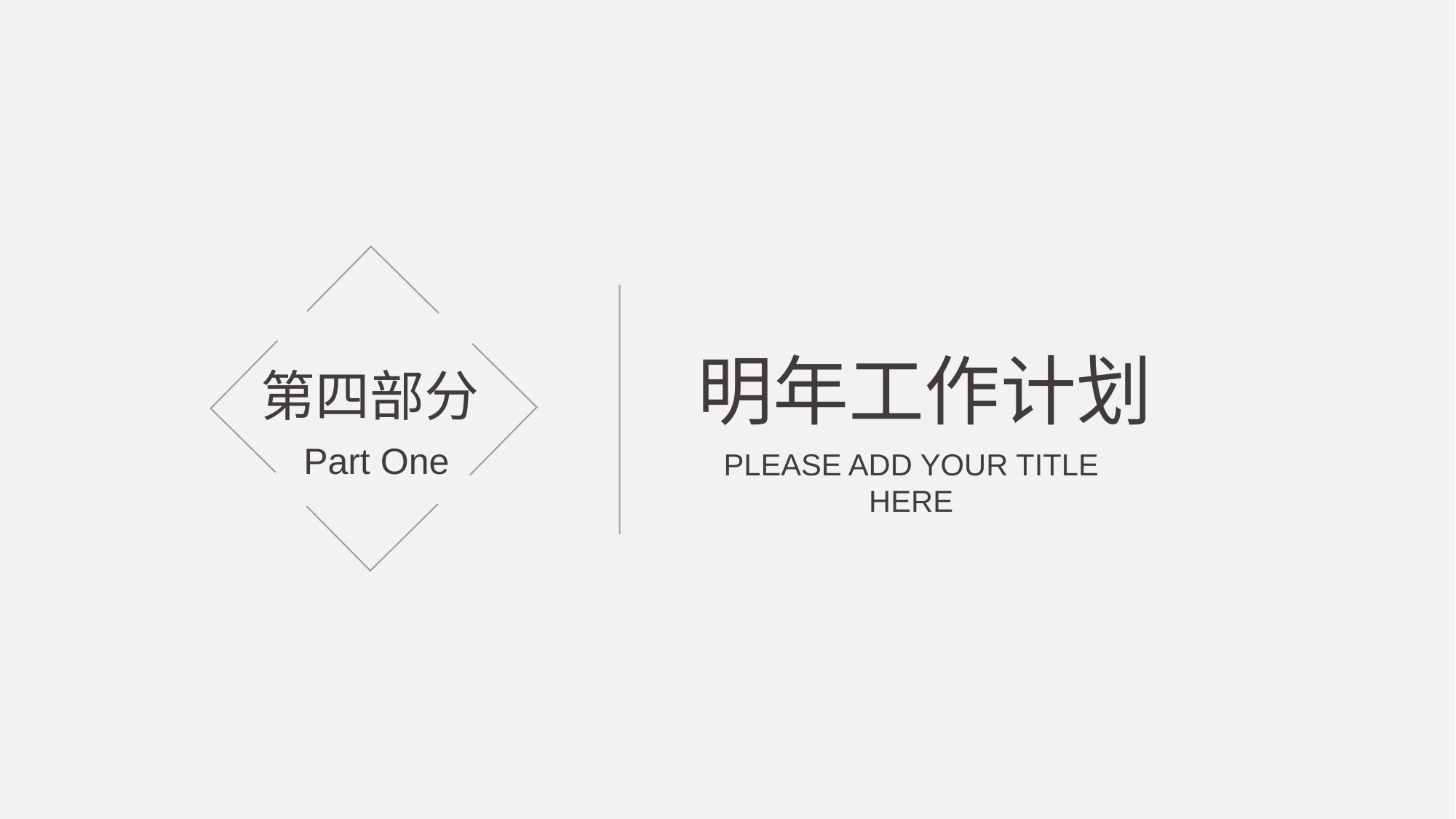

明年工作计划
第四部分
Part One
PLEASE ADD YOUR TITLE HERE